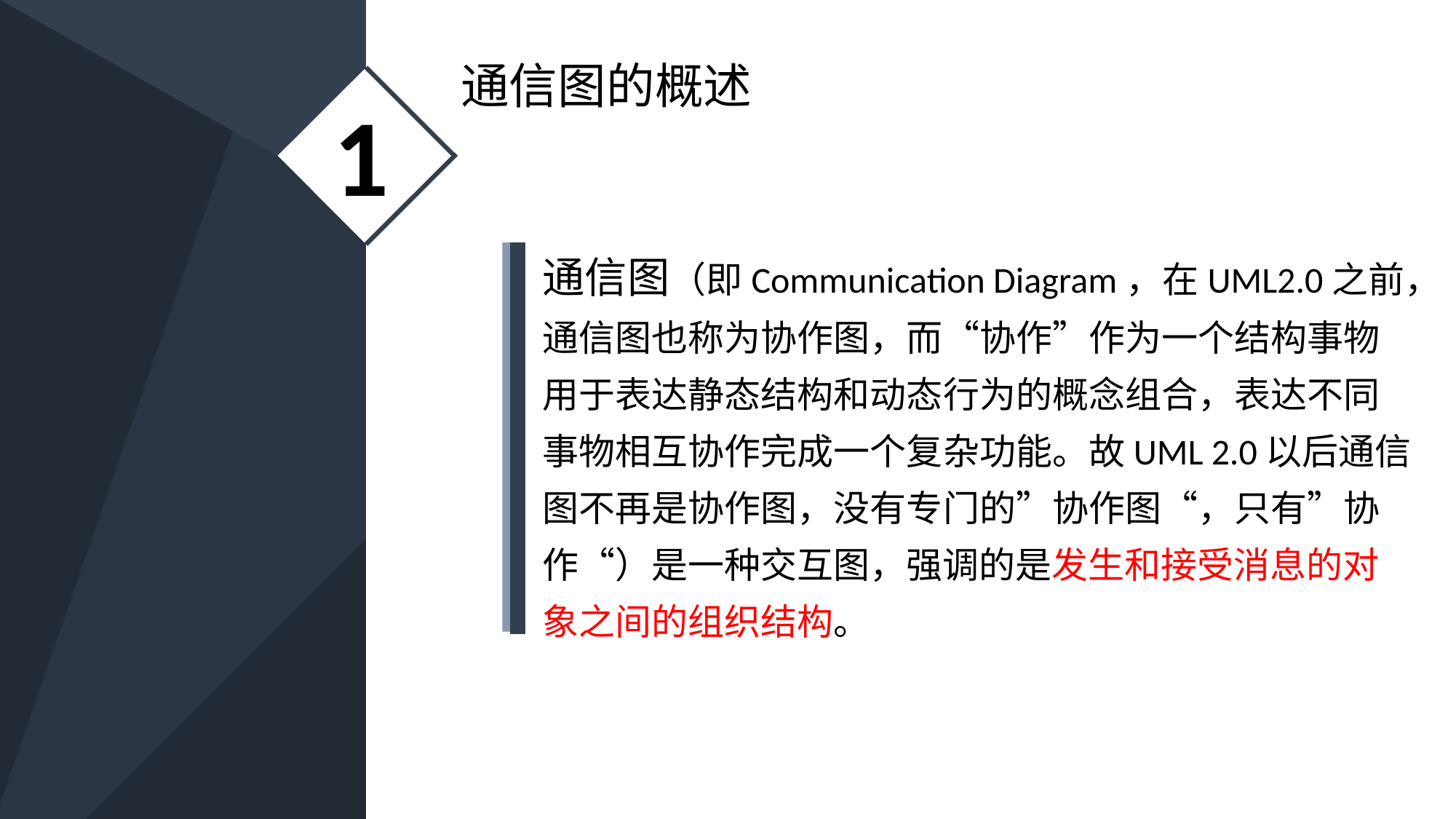

通信图的概述

1
通信图（即Communication Diagram，在UML2.0之前，通信图也称为协作图，而“协作”作为一个结构事物用于表达静态结构和动态行为的概念组合，表达不同事物相互协作完成一个复杂功能。故UML 2.0以后通信图不再是协作图，没有专门的”协作图“，只有”协作“）是一种交互图，强调的是发生和接受消息的对象之间的组织结构。